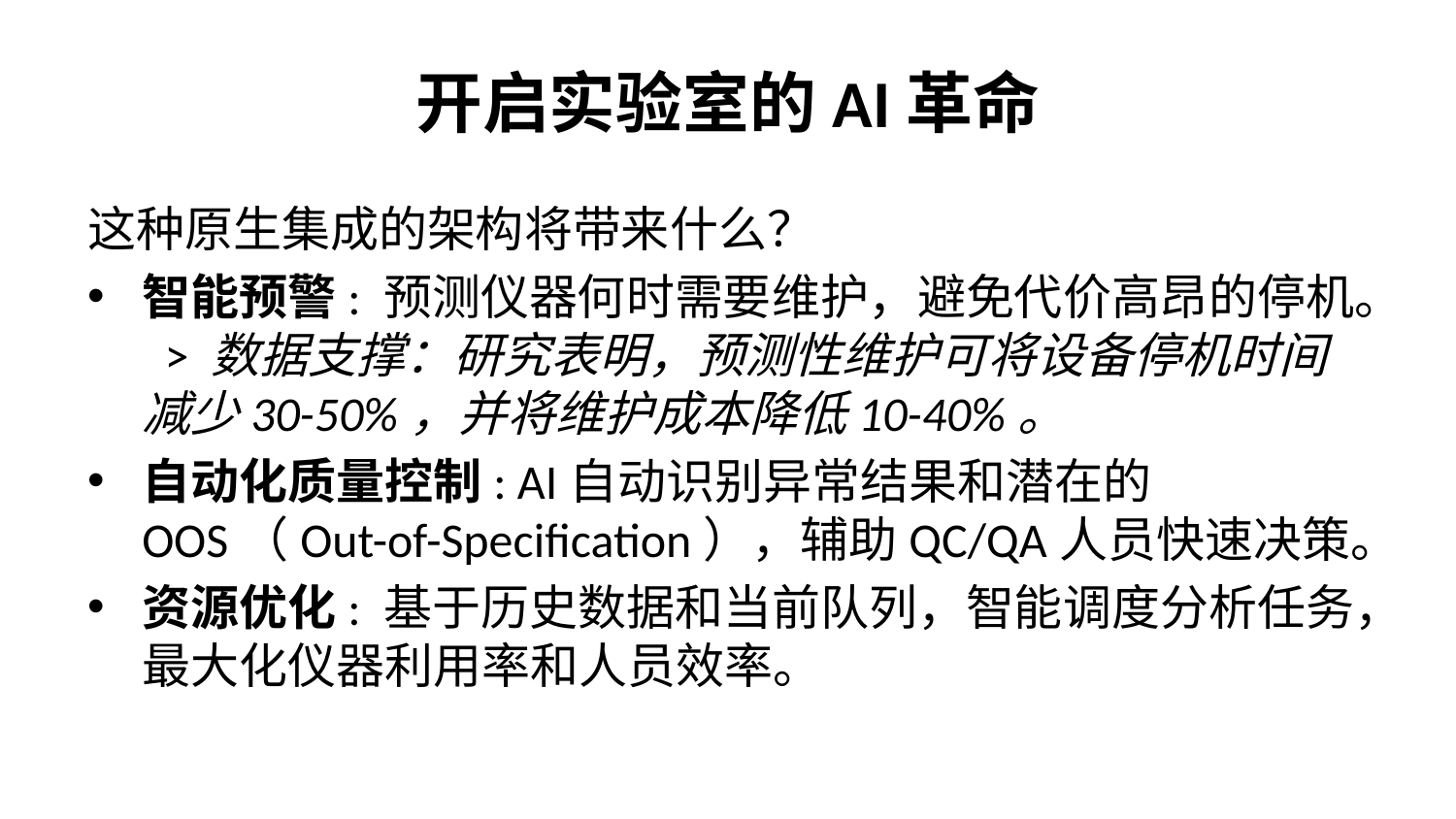

# 开启实验室的AI革命
这种原生集成的架构将带来什么？
智能预警: 预测仪器何时需要维护，避免代价高昂的停机。 > 数据支撑：研究表明，预测性维护可将设备停机时间减少30-50%，并将维护成本降低10-40%。
自动化质量控制: AI自动识别异常结果和潜在的OOS（Out-of-Specification），辅助QC/QA人员快速决策。
资源优化: 基于历史数据和当前队列，智能调度分析任务，最大化仪器利用率和人员效率。